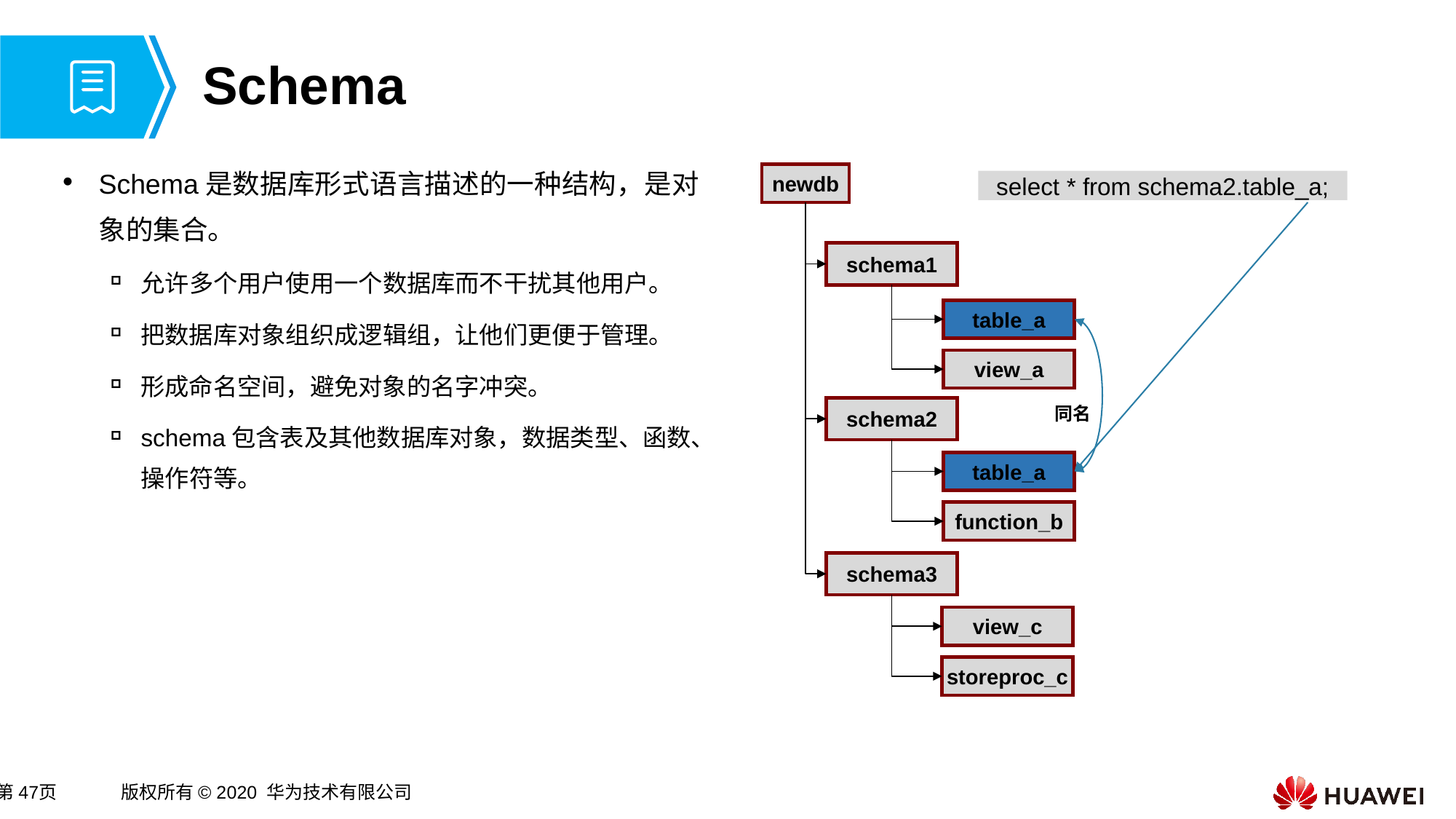

# Schema
Schema是数据库形式语言描述的一种结构，是对象的集合。
允许多个用户使用一个数据库而不干扰其他用户。
把数据库对象组织成逻辑组，让他们更便于管理。
形成命名空间，避免对象的名字冲突。
schema包含表及其他数据库对象，数据类型、函数、操作符等。

newdb
schema1
table_a
view_a
schema2
table_a
function_b
schema3
view_c
storeproc_c
select * from schema2.table_a;
同名